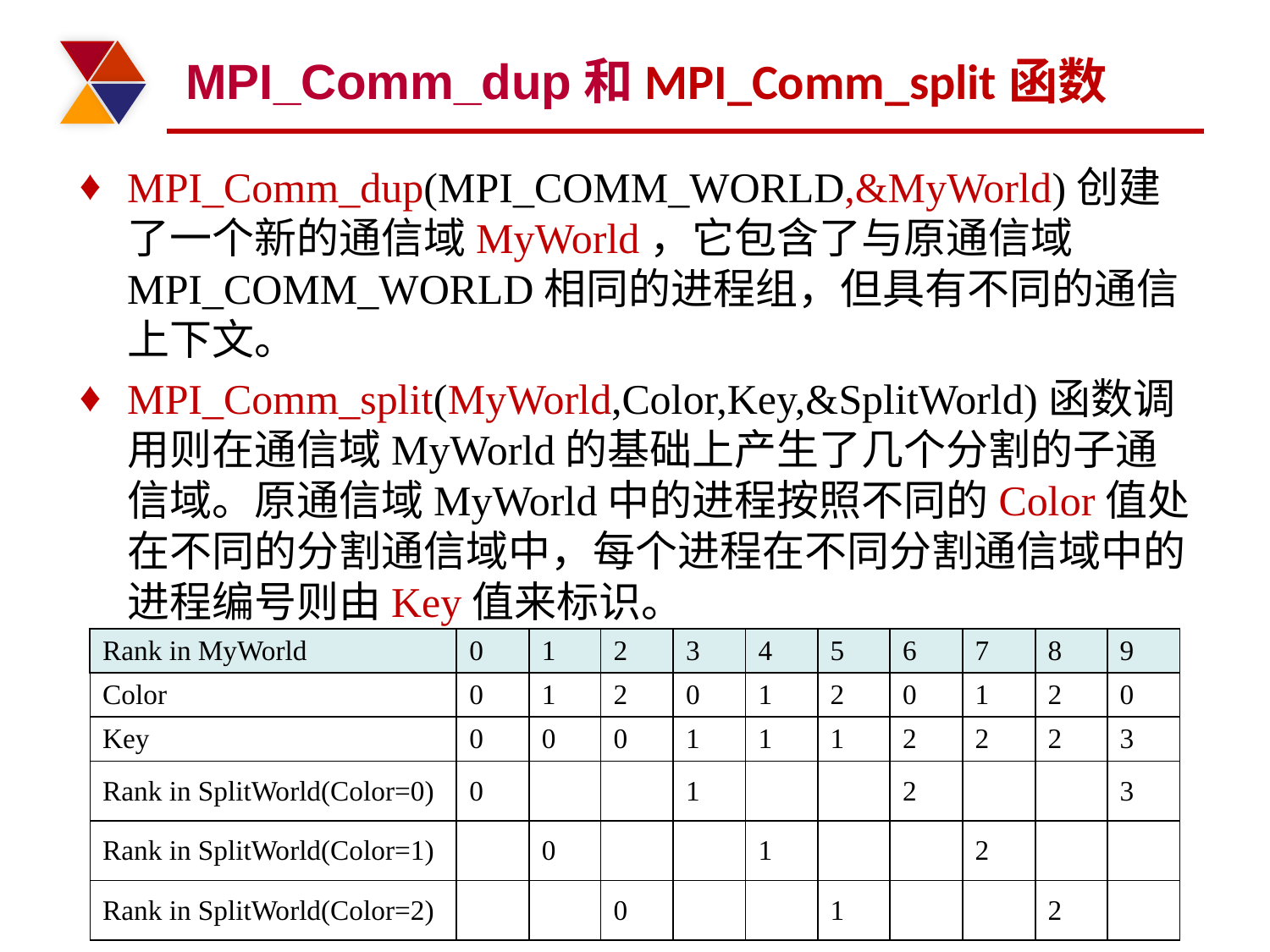

# MPI_Comm_dup和MPI_Comm_split函数
MPI_Comm_dup(MPI_COMM_WORLD,&MyWorld)创建了一个新的通信域MyWorld，它包含了与原通信域MPI_COMM_WORLD相同的进程组，但具有不同的通信上下文。
MPI_Comm_split(MyWorld,Color,Key,&SplitWorld)函数调用则在通信域MyWorld的基础上产生了几个分割的子通信域。原通信域MyWorld中的进程按照不同的Color值处在不同的分割通信域中，每个进程在不同分割通信域中的进程编号则由Key值来标识。

| Rank in MyWorld | 0 | 1 | 2 | 3 | 4 | 5 | 6 | 7 | 8 | 9 |
| --- | --- | --- | --- | --- | --- | --- | --- | --- | --- | --- |
| Color | 0 | 1 | 2 | 0 | 1 | 2 | 0 | 1 | 2 | 0 |
| Key | 0 | 0 | 0 | 1 | 1 | 1 | 2 | 2 | 2 | 3 |
| Rank in SplitWorld(Color=0) | 0 |  |  | 1 |  |  | 2 |  |  | 3 |
| Rank in SplitWorld(Color=1) |  | 0 |  |  | 1 |  |  | 2 |  |  |
| Rank in SplitWorld(Color=2) |  |  | 0 |  |  | 1 |  |  | 2 |  |